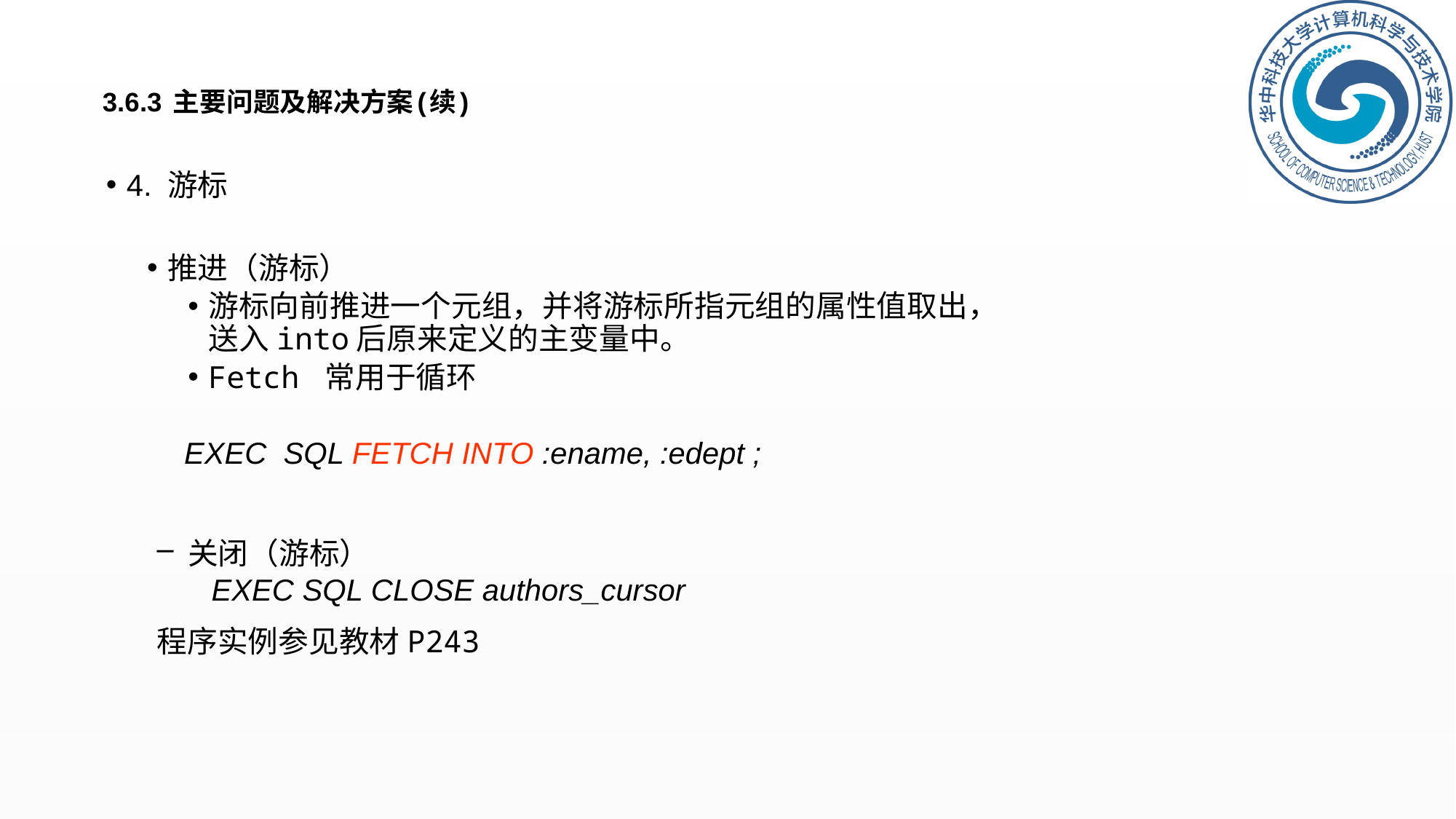

# 3.6.3 主要问题及解决方案(续)
4. 游标

推进（游标）
游标向前推进一个元组，并将游标所指元组的属性值取出，送入into后原来定义的主变量中。
Fetch 常用于循环

EXEC  SQL FETCH INTO :ename, :edept ;
 关闭（游标）
EXEC SQL CLOSE authors_cursor
程序实例参见教材P243